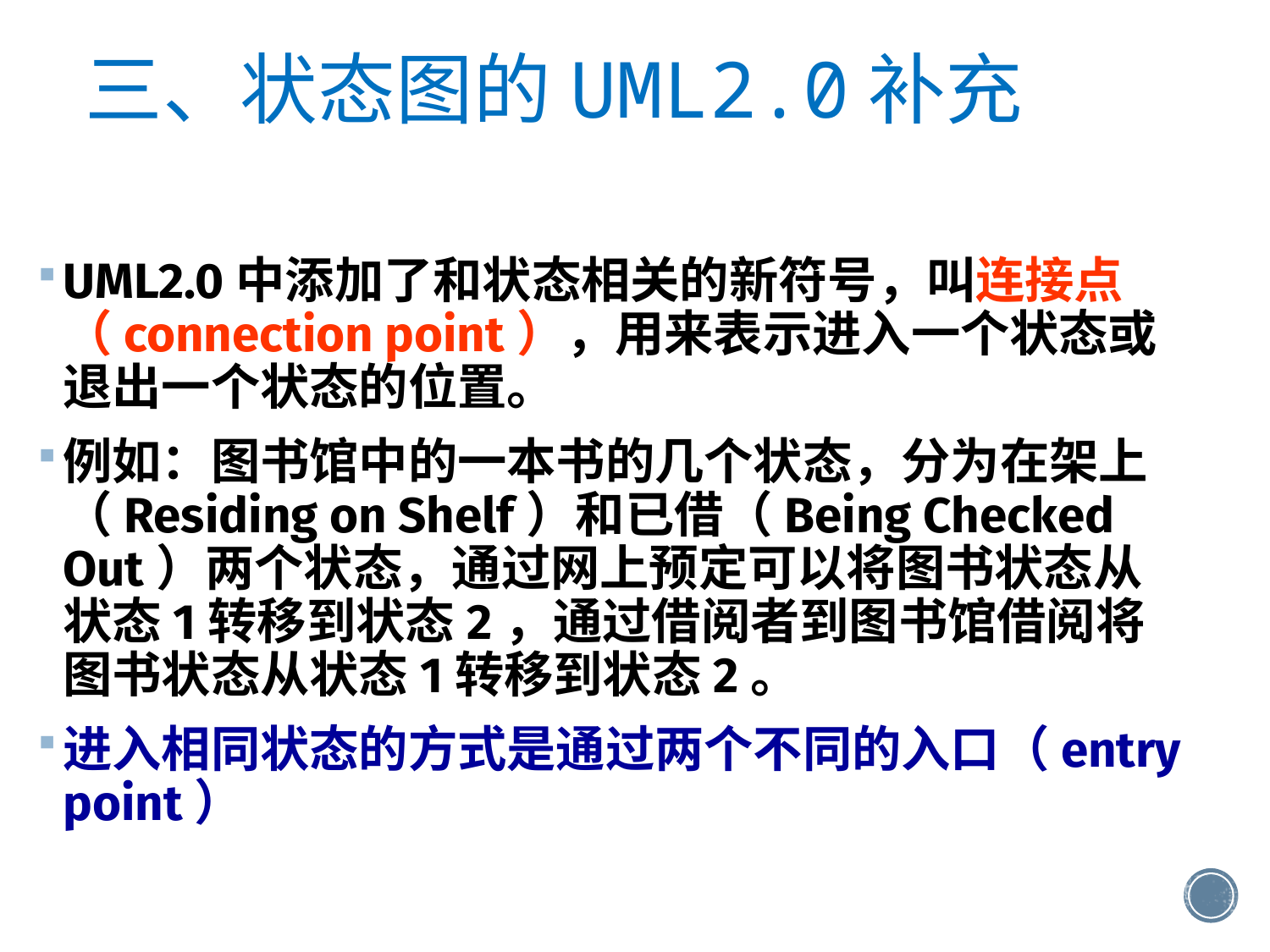

三、状态图的UML2.0补充
UML2.0中添加了和状态相关的新符号，叫连接点（connection point），用来表示进入一个状态或退出一个状态的位置。
例如：图书馆中的一本书的几个状态，分为在架上（Residing on Shelf）和已借（Being Checked Out）两个状态，通过网上预定可以将图书状态从状态1转移到状态2，通过借阅者到图书馆借阅将图书状态从状态1转移到状态2。
进入相同状态的方式是通过两个不同的入口（entry point）